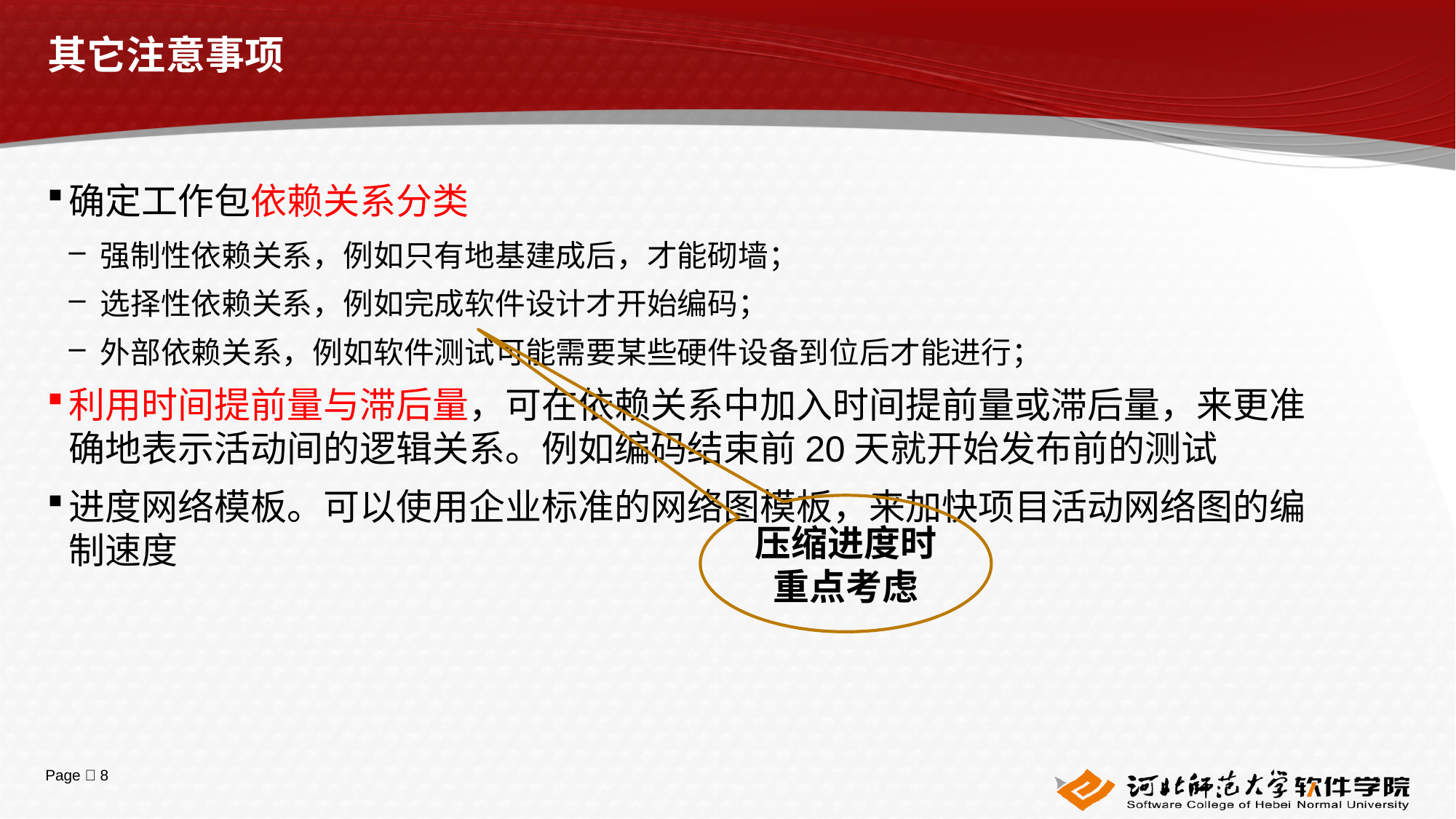

# 其它注意事项
确定工作包依赖关系分类
强制性依赖关系，例如只有地基建成后，才能砌墙；
选择性依赖关系，例如完成软件设计才开始编码；
外部依赖关系，例如软件测试可能需要某些硬件设备到位后才能进行；
利用时间提前量与滞后量，可在依赖关系中加入时间提前量或滞后量，来更准确地表示活动间的逻辑关系。例如编码结束前20天就开始发布前的测试
进度网络模板。可以使用企业标准的网络图模板，来加快项目活动网络图的编制速度
压缩进度时
重点考虑